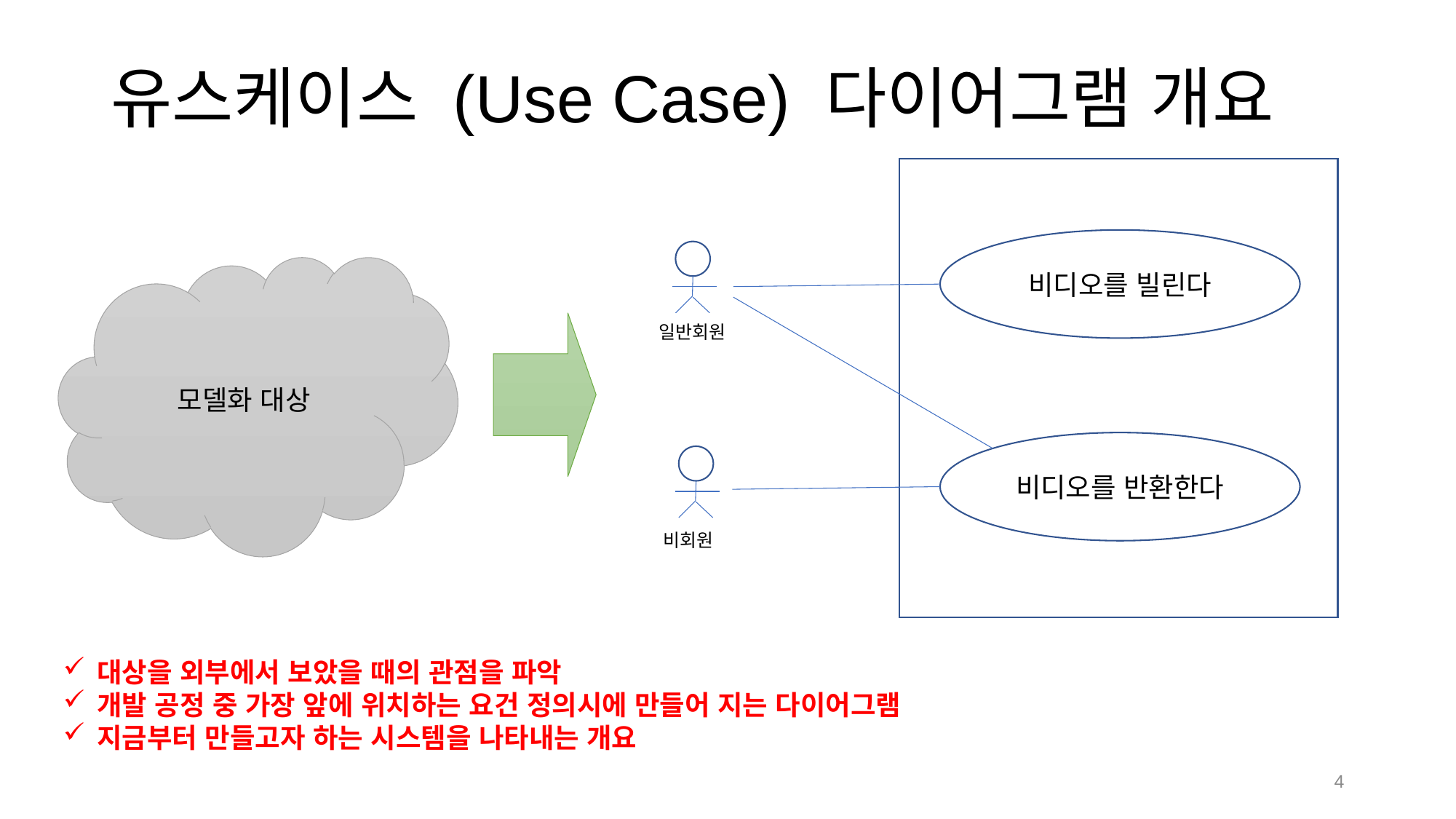

# 유스케이스 (Use Case) 다이어그램 개요

비디오를 빌린다

모델화 대상

일반회원
비디오를 반환한다

비회원
대상을 외부에서 보았을 때의 관점을 파악
개발 공정 중 가장 앞에 위치하는 요건 정의시에 만들어 지는 다이어그램
지금부터 만들고자 하는 시스템을 나타내는 개요
4